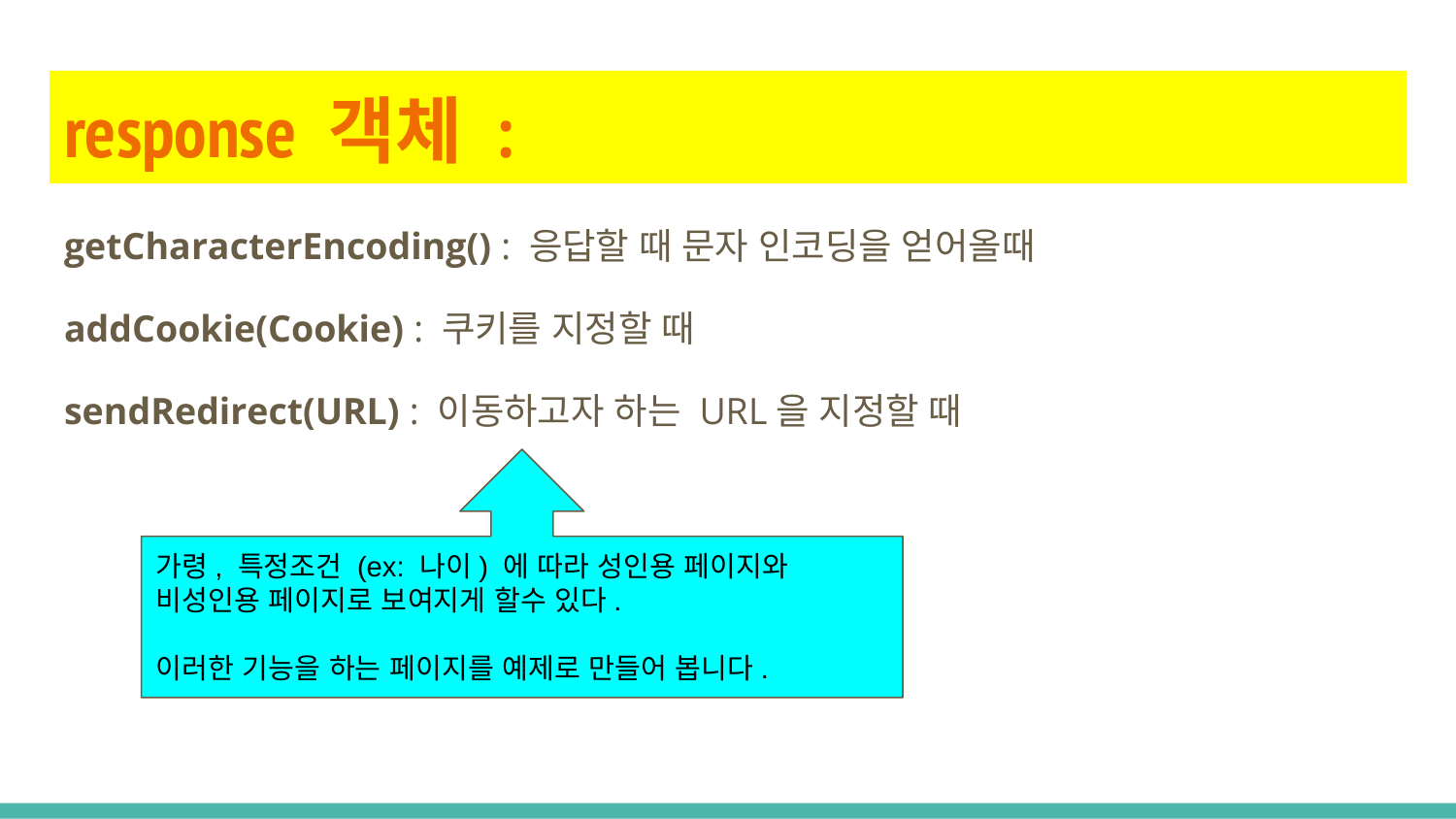

# response 객체 :
getCharacterEncoding() : 응답할 때 문자 인코딩을 얻어올때
addCookie(Cookie) : 쿠키를 지정할 때
sendRedirect(URL) : 이동하고자 하는 URL을 지정할 때

가령, 특정조건 (ex: 나이) 에 따라 성인용 페이지와 비성인용 페이지로 보여지게 할수 있다.

이러한 기능을 하는 페이지를 예제로 만들어 봅니다.